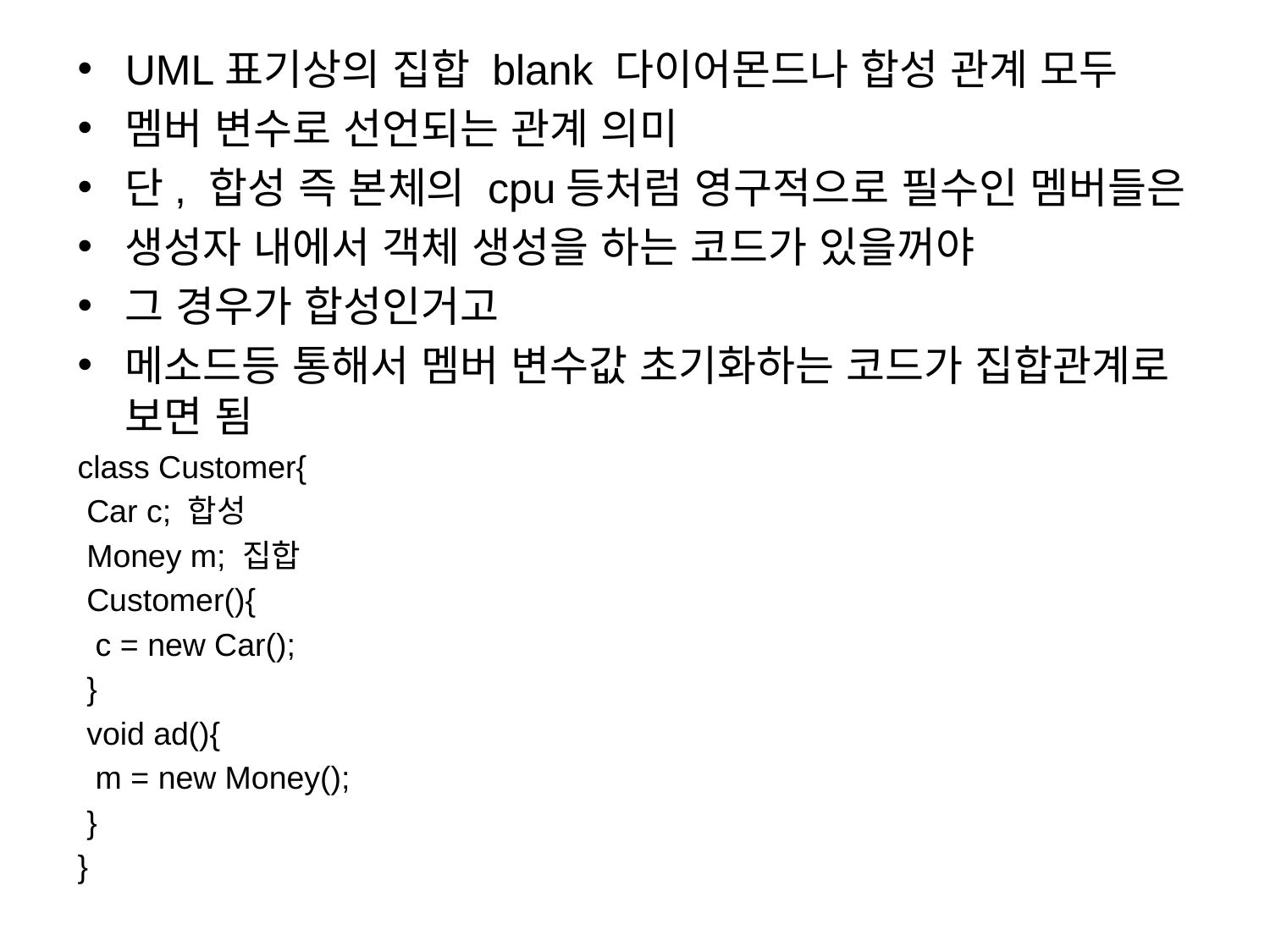

UML표기상의 집합 blank 다이어몬드나 합성 관계 모두
멤버 변수로 선언되는 관계 의미
단, 합성 즉 본체의 cpu등처럼 영구적으로 필수인 멤버들은
생성자 내에서 객체 생성을 하는 코드가 있을꺼야
그 경우가 합성인거고
메소드등 통해서 멤버 변수값 초기화하는 코드가 집합관계로 보면 됨
class Customer{
 Car c; 합성
 Money m; 집합
 Customer(){
  c = new Car();
 }
 void ad(){
  m = new Money();
 }
}